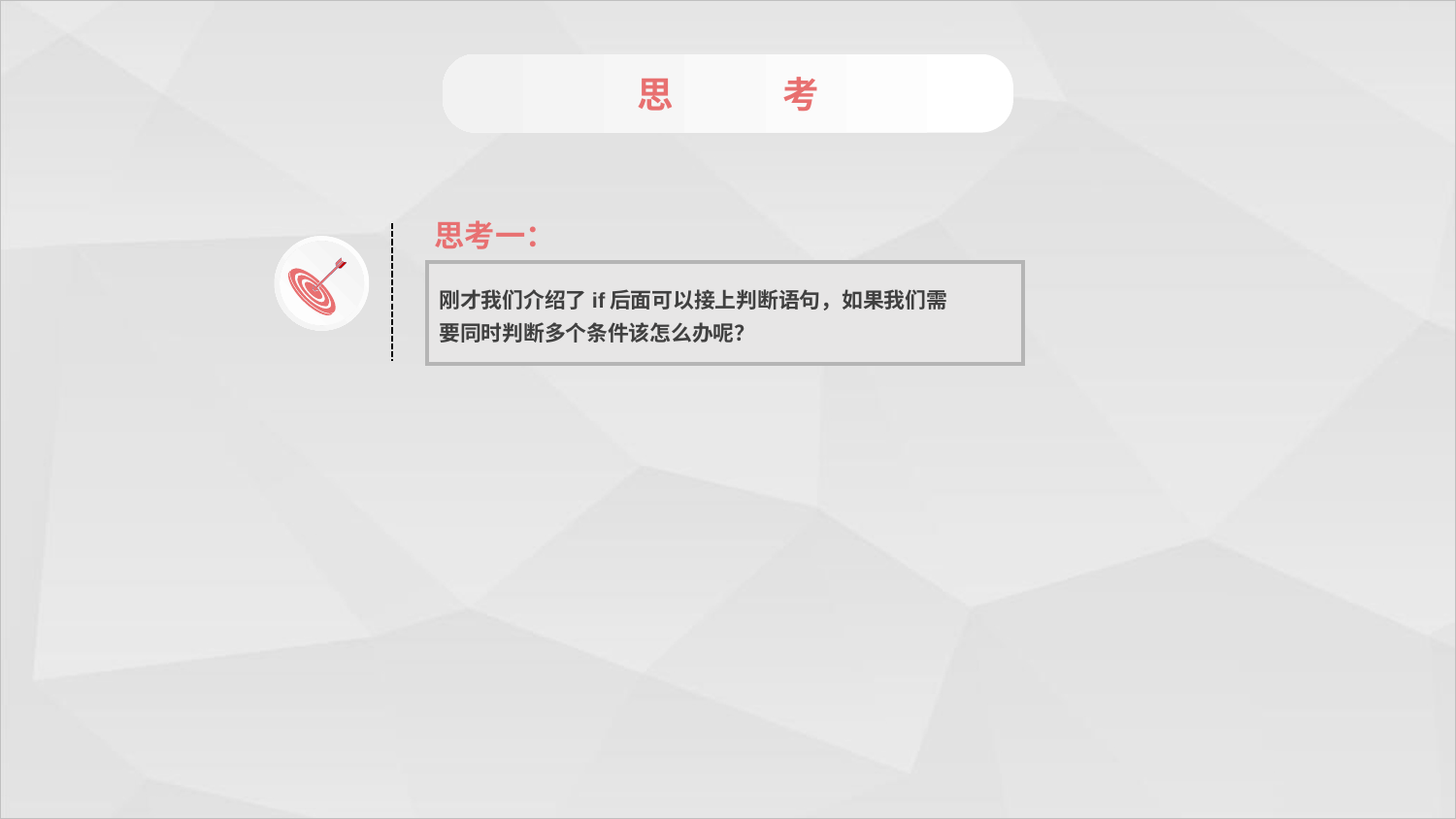

思	考
思考一：

刚才我们介绍了if后面可以接上判断语句，如果我们需要同时判断多个条件该怎么办呢？